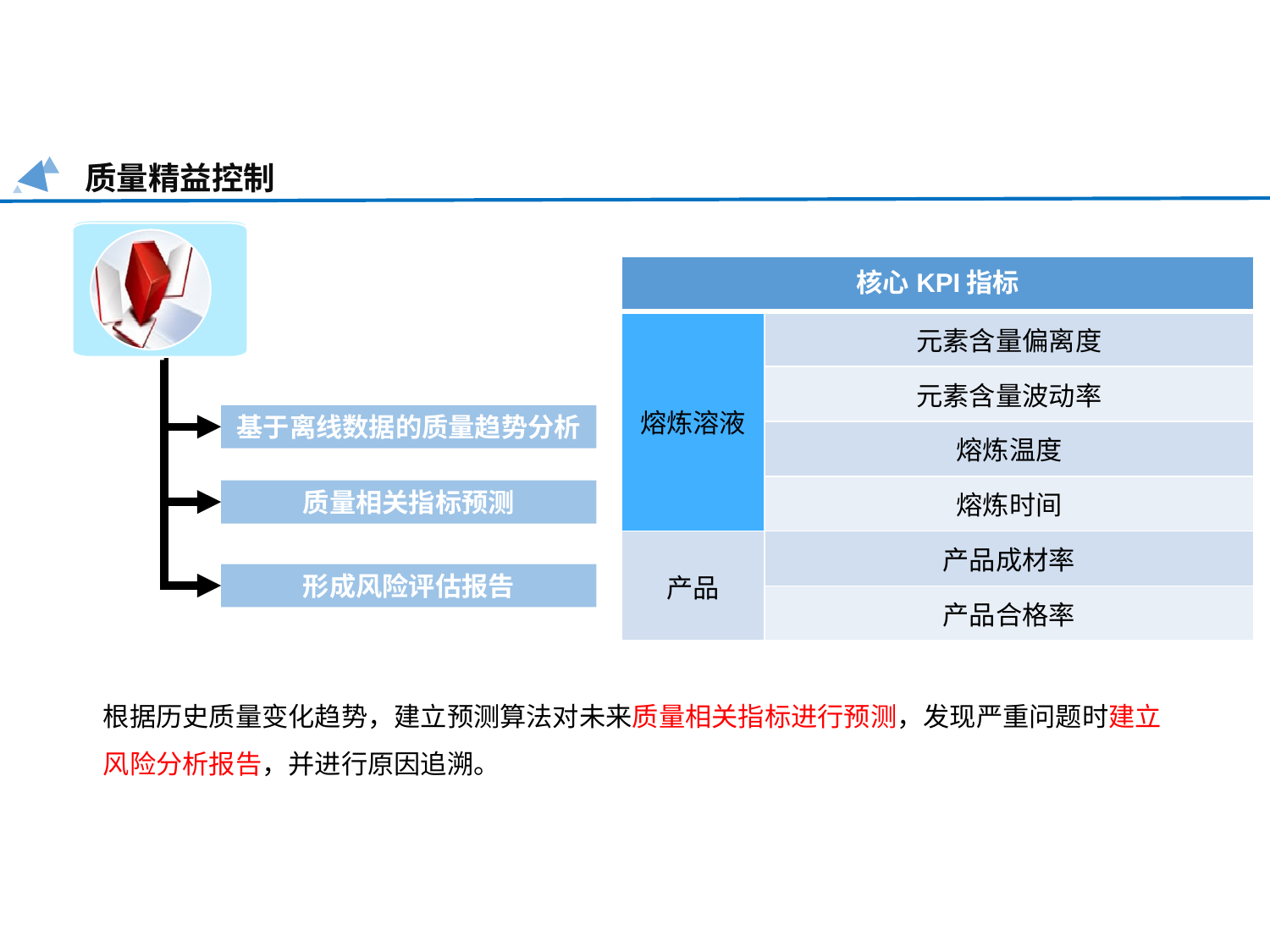

质量精益控制

| 核心KPI指标 |  |
| --- | --- |
| 熔炼溶液 | 元素含量偏离度 |
|  | 元素含量波动率 |
|  | 熔炼温度 |
|  | 熔炼时间 |
| 产品 | 产品成材率 |
|  | 产品合格率 |
基于离线数据的质量趋势分析
质量相关指标预测
形成风险评估报告
根据历史质量变化趋势，建立预测算法对未来质量相关指标进行预测，发现严重问题时建立风险分析报告，并进行原因追溯。